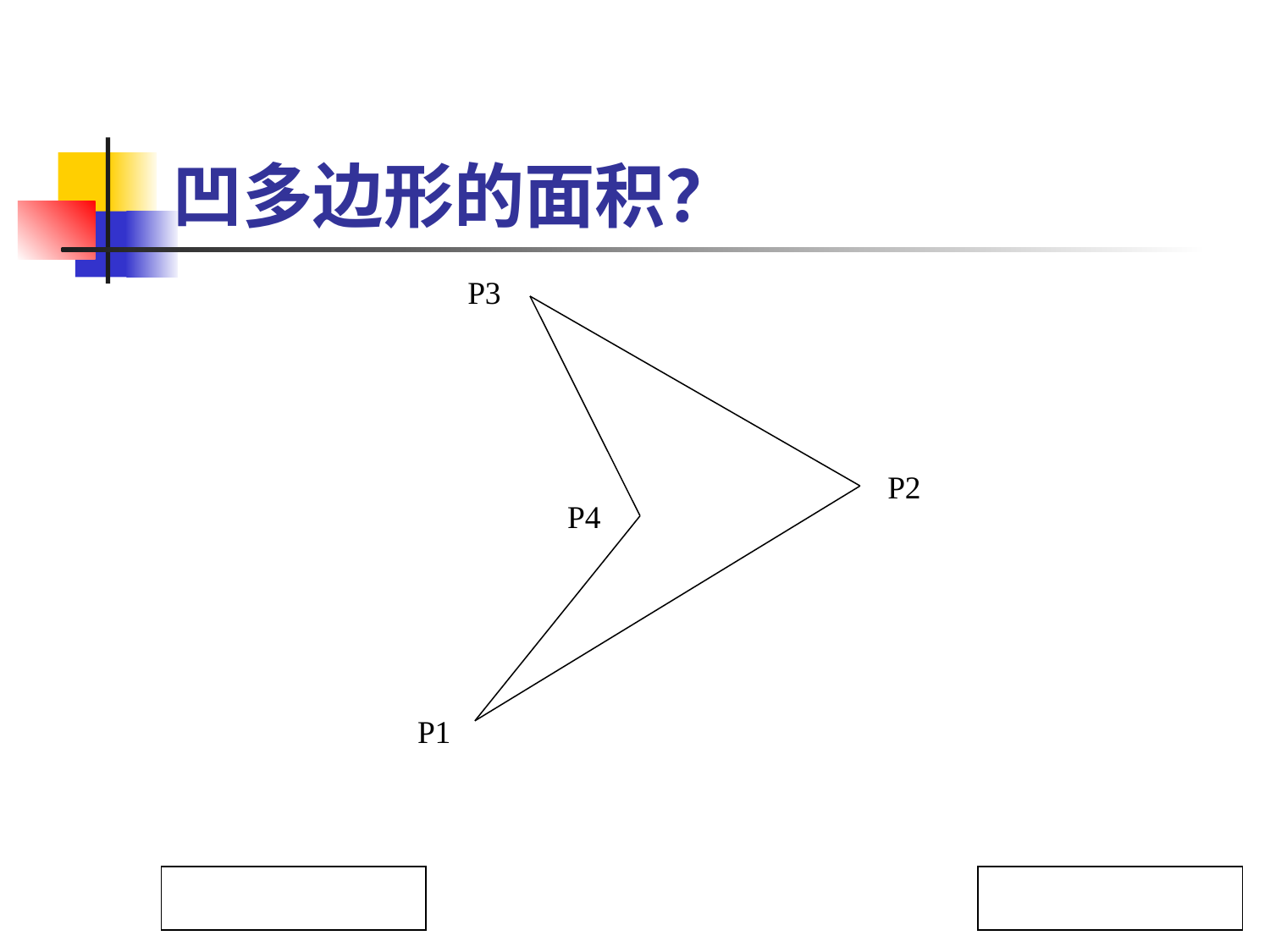

# 凹多边形的面积？
P3

P2

P4

P1

24